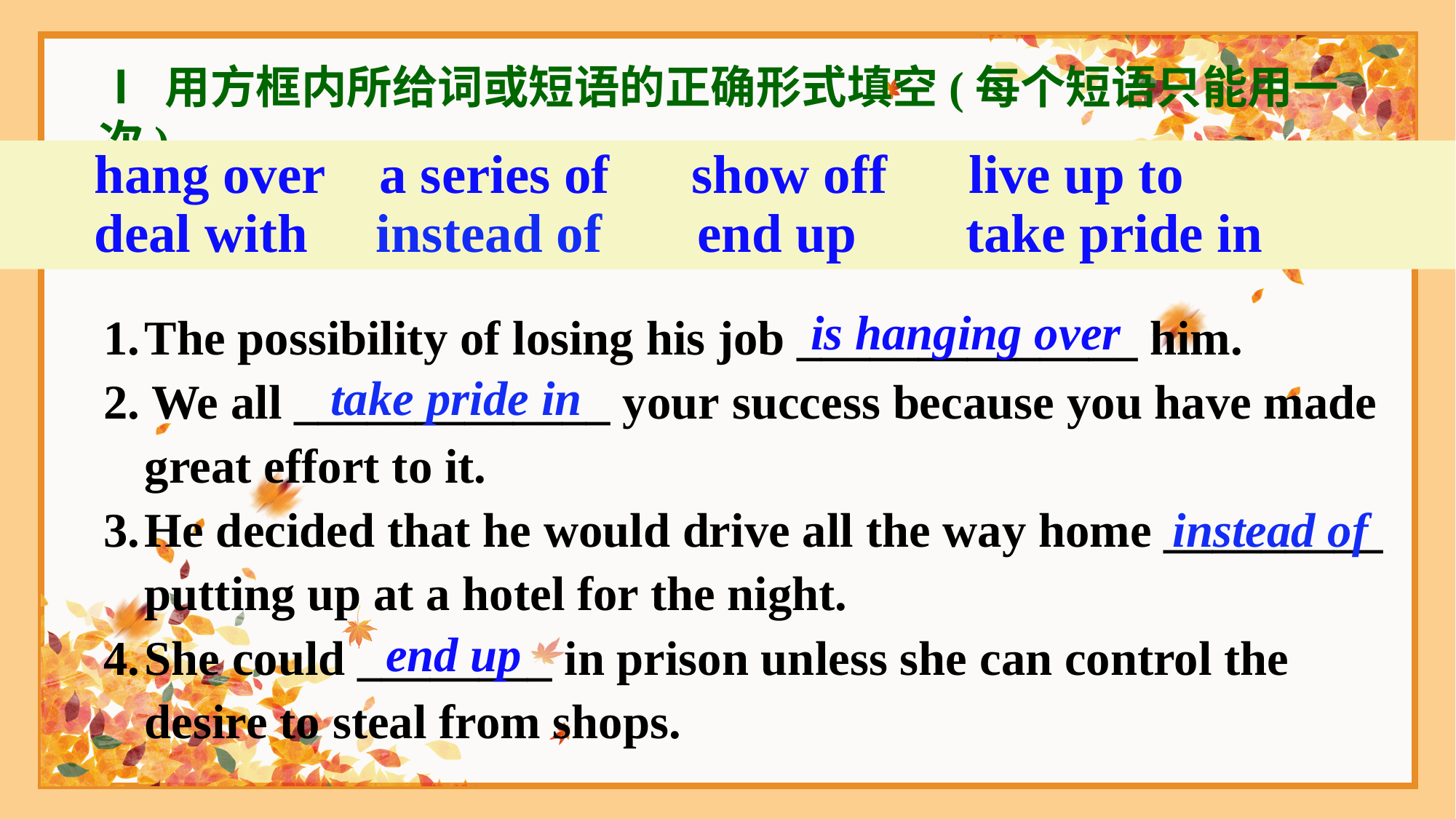

Ⅰ 用方框内所给词或短语的正确形式填空(每个短语只能用一次)。
hang over    a series of      show off      live up to
deal with     instead of       end up        take pride in
The possibility of losing his job ______________ him.
2. We all _____________ your success because you have made great effort to it.
He decided that he would drive all the way home _________ putting up at a hotel for the night.
She could ________ in prison unless she can control the desire to steal from shops.
is hanging over
take pride in
 instead of
end up